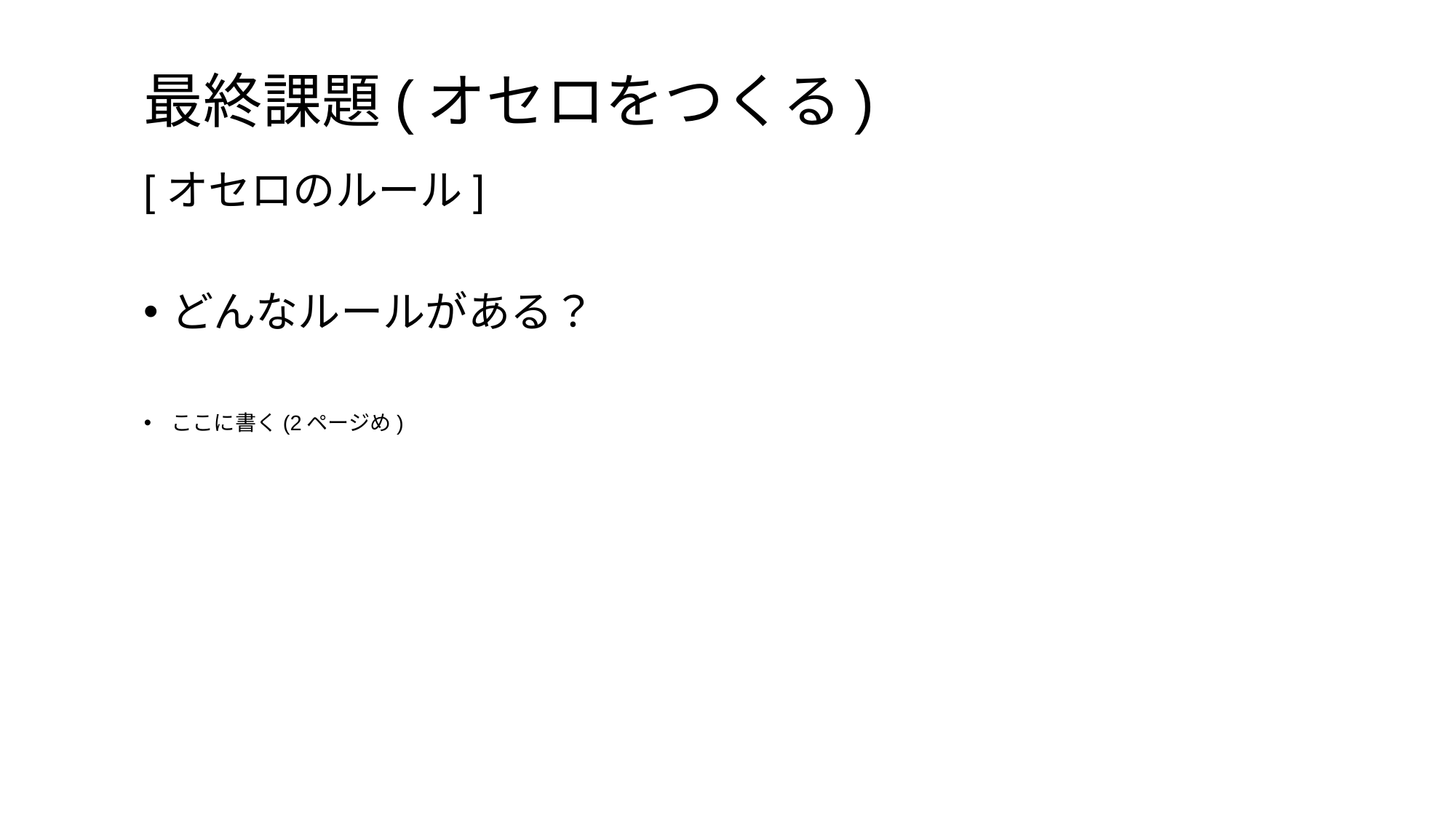

# 最終課題(オセロをつくる)
[オセロのルール]

どんなルールがある？

ここに書く(2ページめ)